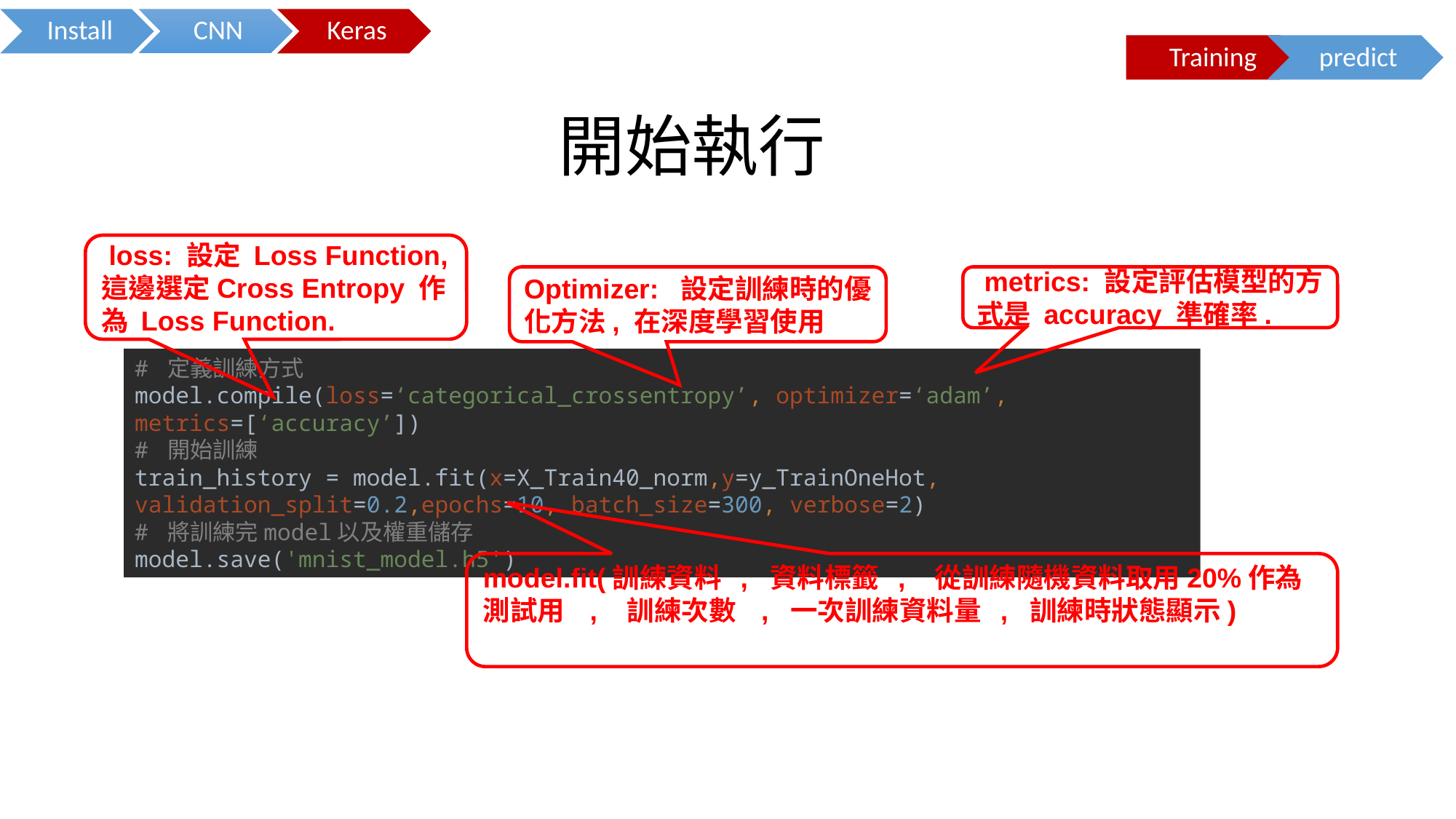

Install
CNN
Keras
Training
predict
開始執行
 loss: 設定 Loss Function, 這邊選定Cross Entropy 作為 Loss Function.
Optimizer:  設定訓練時的優化方法, 在深度學習使用
 metrics: 設定評估模型的方式是 accuracy 準確率.
# 定義訓練方式
model.compile(loss=‘categorical_crossentropy’, optimizer=‘adam’, metrics=[‘accuracy’])
# 開始訓練 train_history = model.fit(x=X_Train40_norm,y=y_TrainOneHot, validation_split=0.2,epochs=10, batch_size=300, verbose=2)
# 將訓練完model以及權重儲存 model.save('mnist_model.h5')
model.fit(訓練資料  ,  資料標籤  ,   從訓練隨機資料取用20%作為測試用   ,   訓練次數   ,  一次訓練資料量  ,  訓練時狀態顯示)